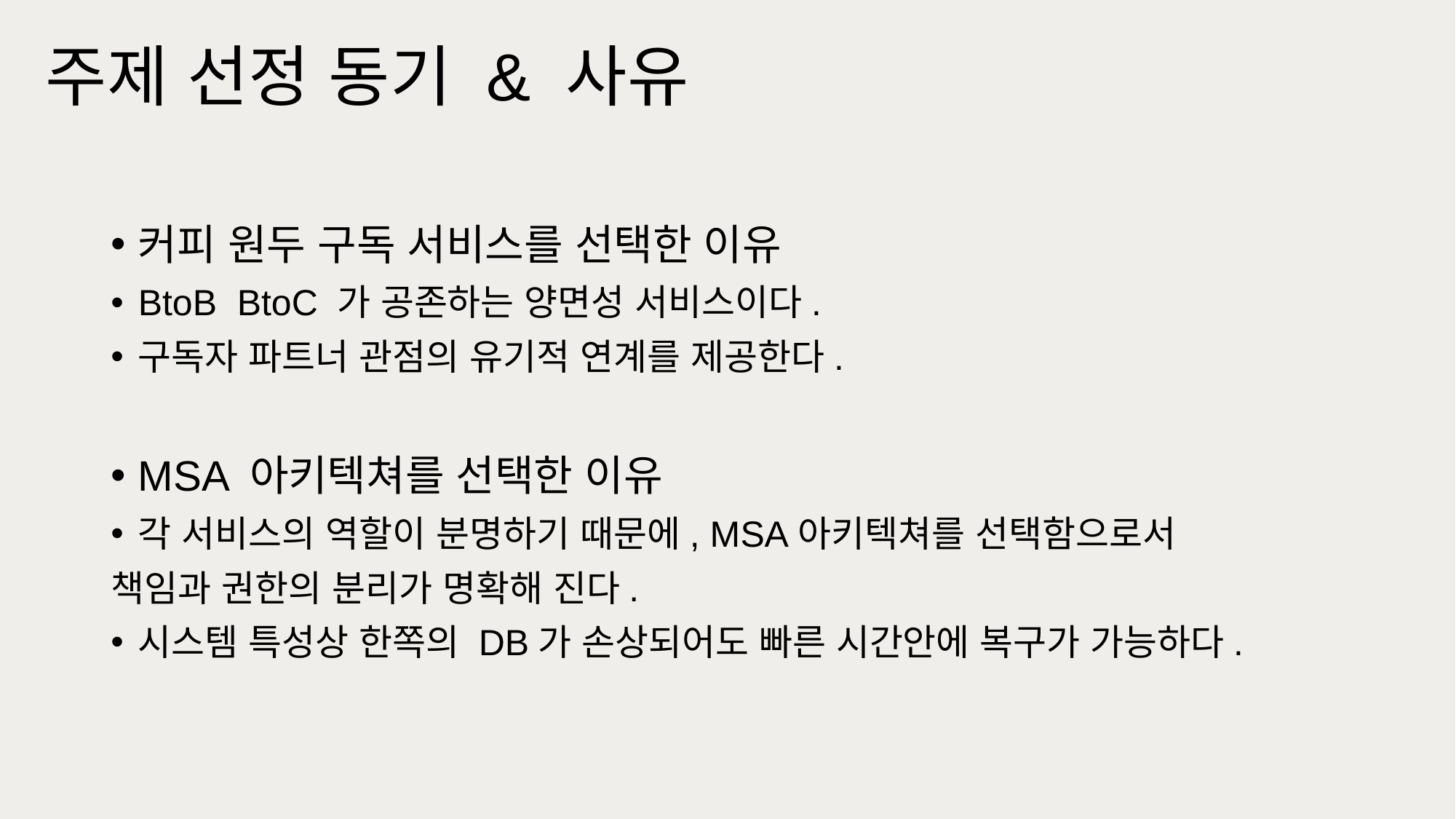

# 주제 선정 동기 & 사유
커피 원두 구독 서비스를 선택한 이유
BtoB  BtoC 가 공존하는 양면성 서비스이다.
구독자 파트너 관점의 유기적 연계를 제공한다.

MSA 아키텍쳐를 선택한 이유
각 서비스의 역할이 분명하기 때문에, MSA아키텍쳐를 선택함으로서
책임과 권한의 분리가 명확해 진다.
시스템 특성상 한쪽의 DB가 손상되어도 빠른 시간안에 복구가 가능하다.